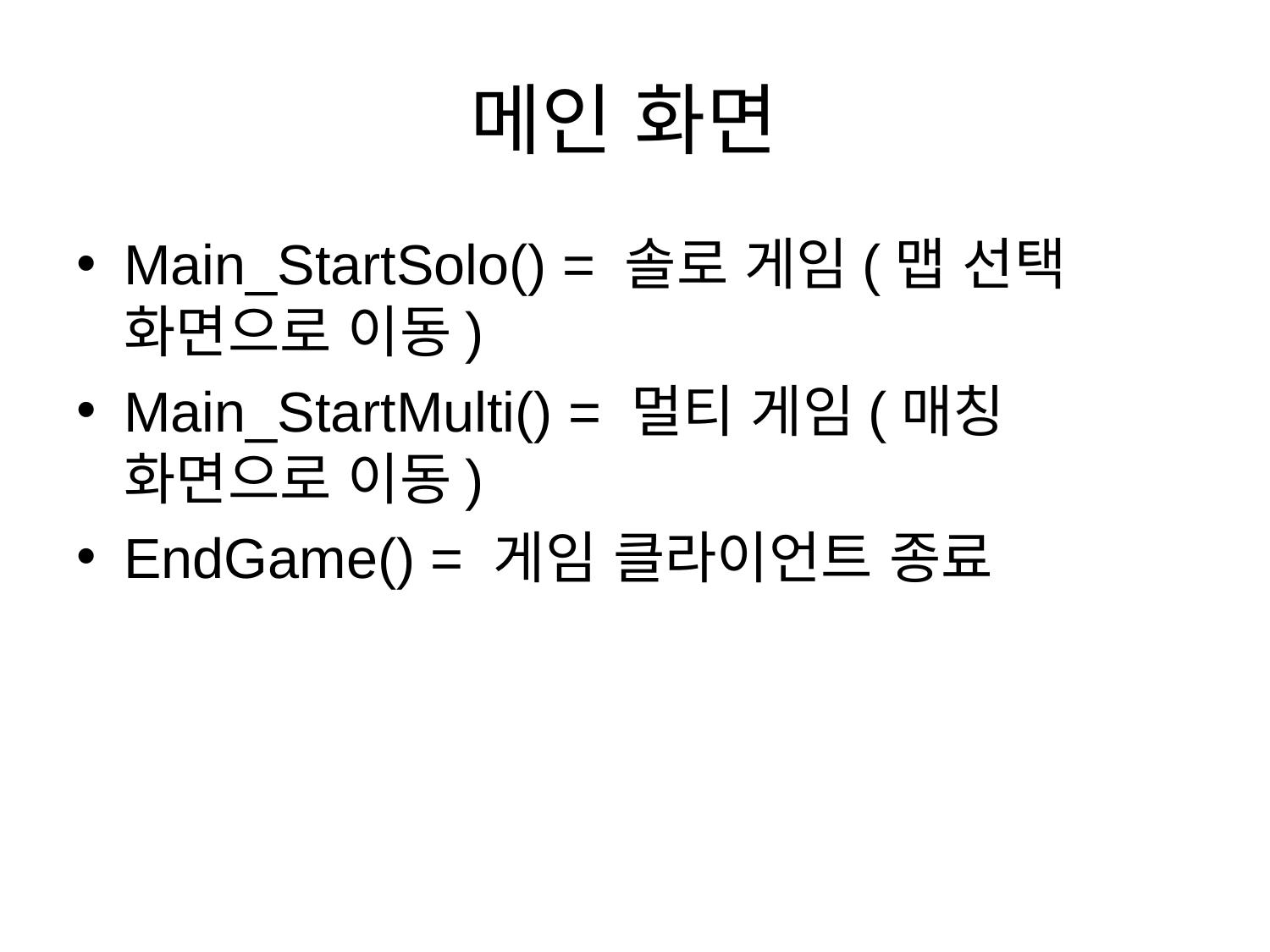

# 메인 화면
Main_StartSolo() = 솔로 게임(맵 선택 화면으로 이동)
Main_StartMulti() = 멀티 게임(매칭 화면으로 이동)
EndGame() = 게임 클라이언트 종료